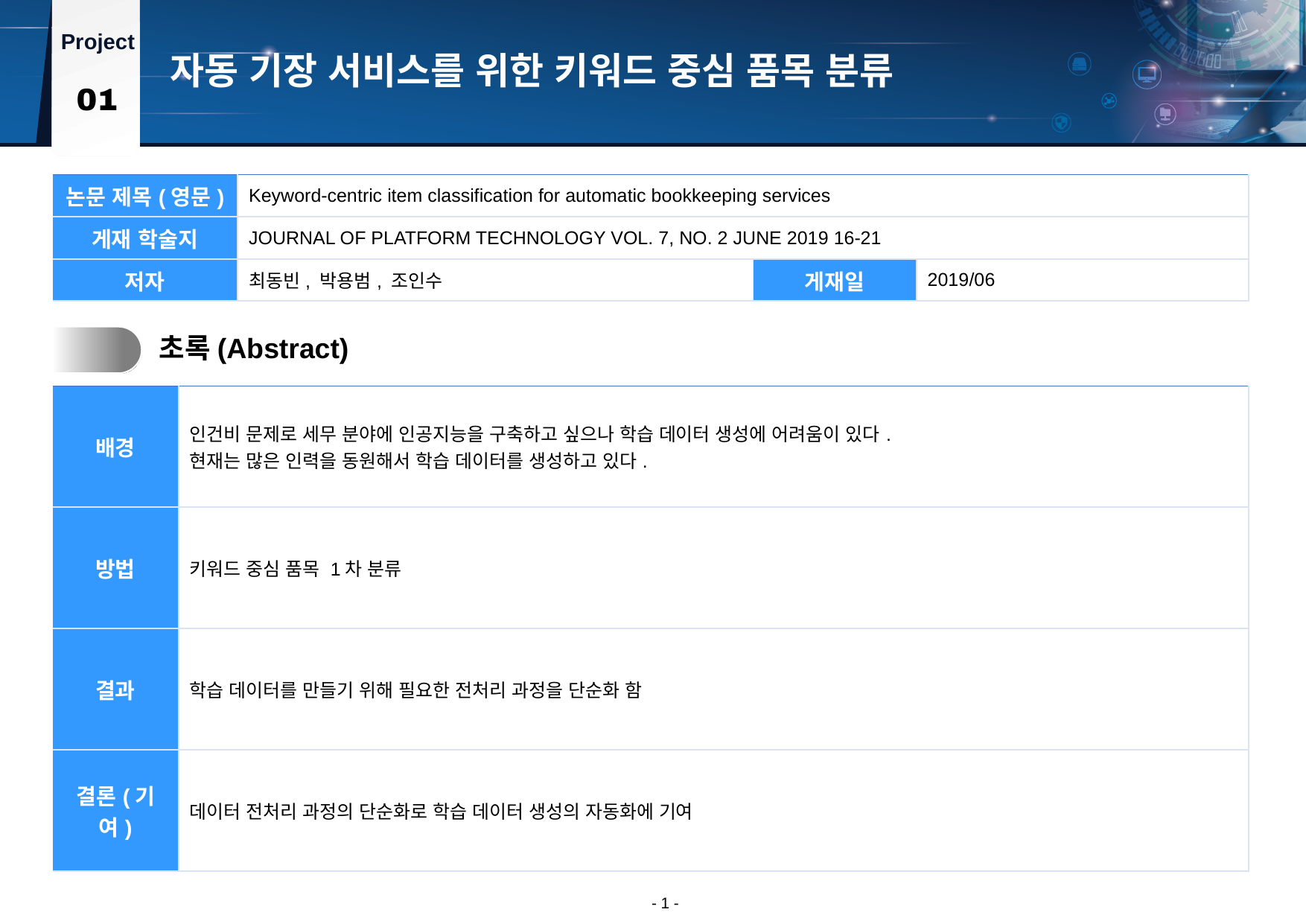

자동 기장 서비스를 위한 키워드 중심 품목 분류
01
| 논문 제목(영문) | Keyword-centric item classification for automatic bookkeeping services |  |  |
| --- | --- | --- | --- |
| 게재 학술지 | JOURNAL OF PLATFORM TECHNOLOGY VOL. 7, NO. 2 JUNE 2019 16-21 |  |  |
| 저자 | 최동빈, 박용범, 조인수 | 게재일 | 2019/06 |

1.
초록(Abstract)
| 배경 | 인건비 문제로 세무 분야에 인공지능을 구축하고 싶으나 학습 데이터 생성에 어려움이 있다. 현재는 많은 인력을 동원해서 학습 데이터를 생성하고 있다. |
| --- | --- |
| 방법 | 키워드 중심 품목 1차 분류 |
| 결과 | 학습 데이터를 만들기 위해 필요한 전처리 과정을 단순화 함 |
| 결론(기여) | 데이터 전처리 과정의 단순화로 학습 데이터 생성의 자동화에 기여 |
- 1 -